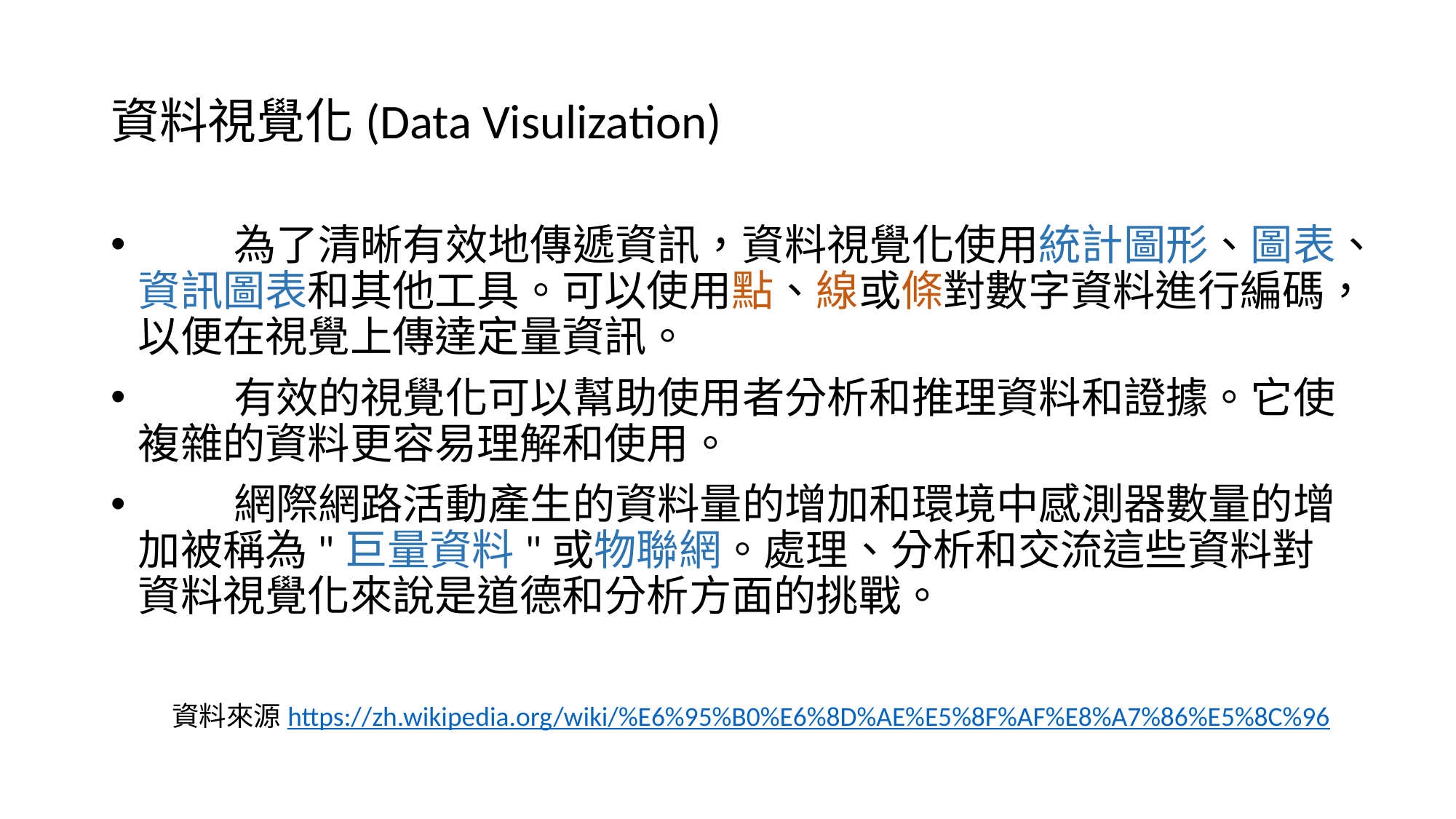

# 資料視覺化(Data Visulization)
         為了清晰有效地傳遞資訊，資料視覺化使用統計圖形、圖表、資訊圖表和其他工具。可以使用點、線或條對數字資料進行編碼，以便在視覺上傳達定量資訊。
         有效的視覺化可以幫助使用者分析和推理資料和證據。它使複雜的資料更容易理解和使用。
         網際網路活動產生的資料量的增加和環境中感測器數量的增加被稱為"巨量資料"或物聯網。處理、分析和交流這些資料對資料視覺化來說是道德和分析方面的挑戰。
資料來源https://zh.wikipedia.org/wiki/%E6%95%B0%E6%8D%AE%E5%8F%AF%E8%A7%86%E5%8C%96